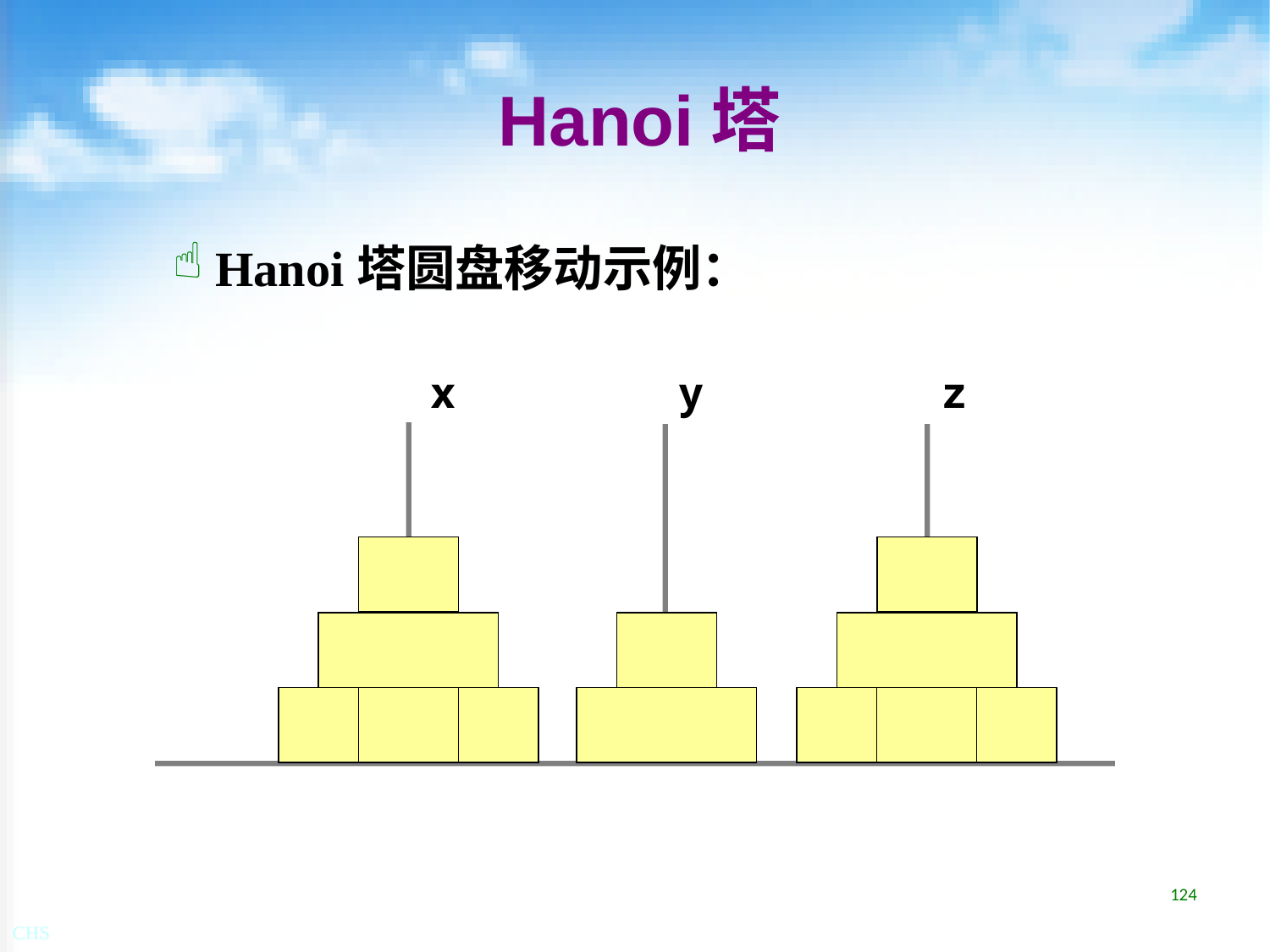

# Hanoi塔
 Hanoi塔圆盘移动示例：
x
y
z

124